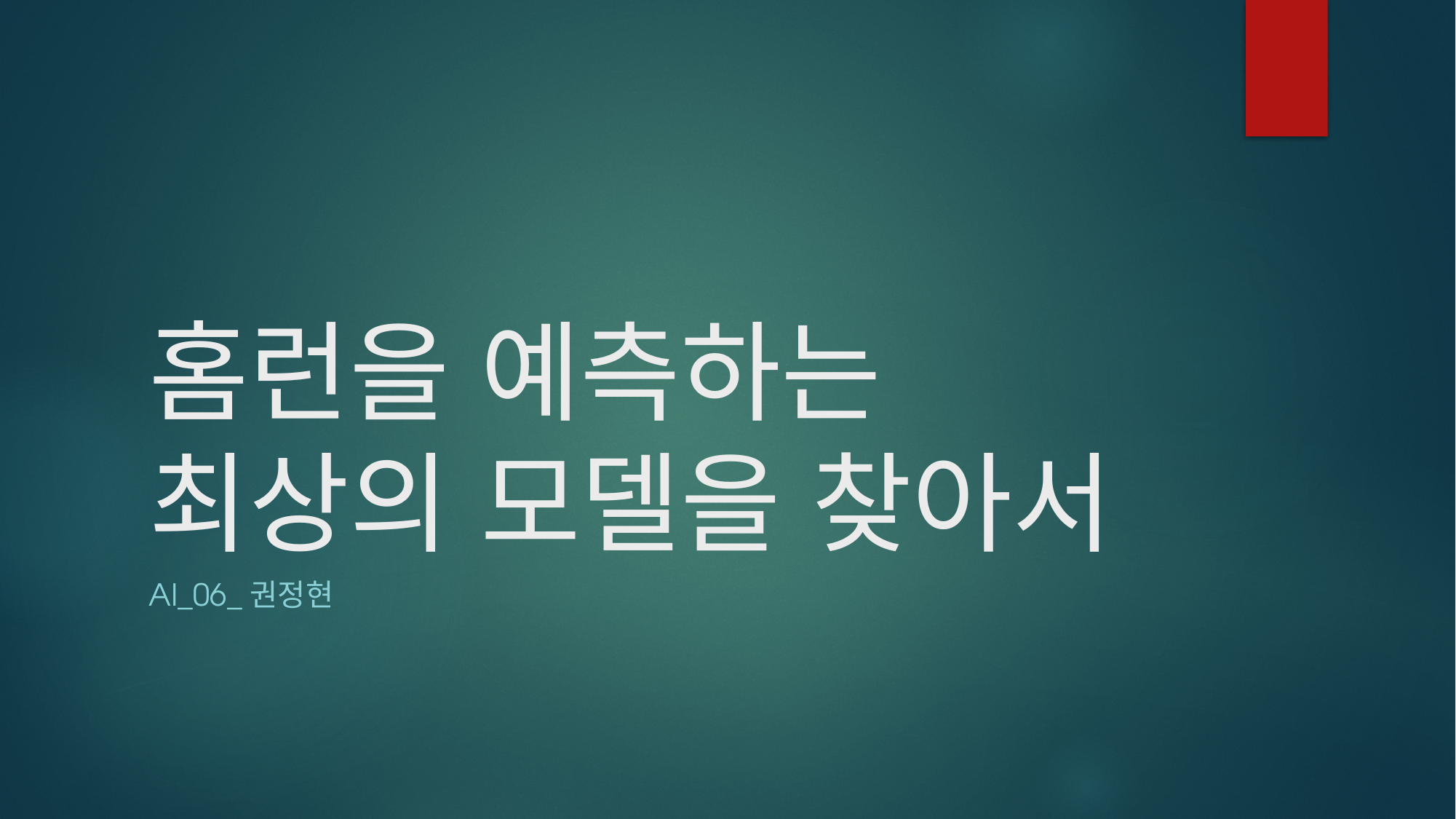

# 홈런을 예측하는 최상의 모델을 찾아서
AI_06_권정현